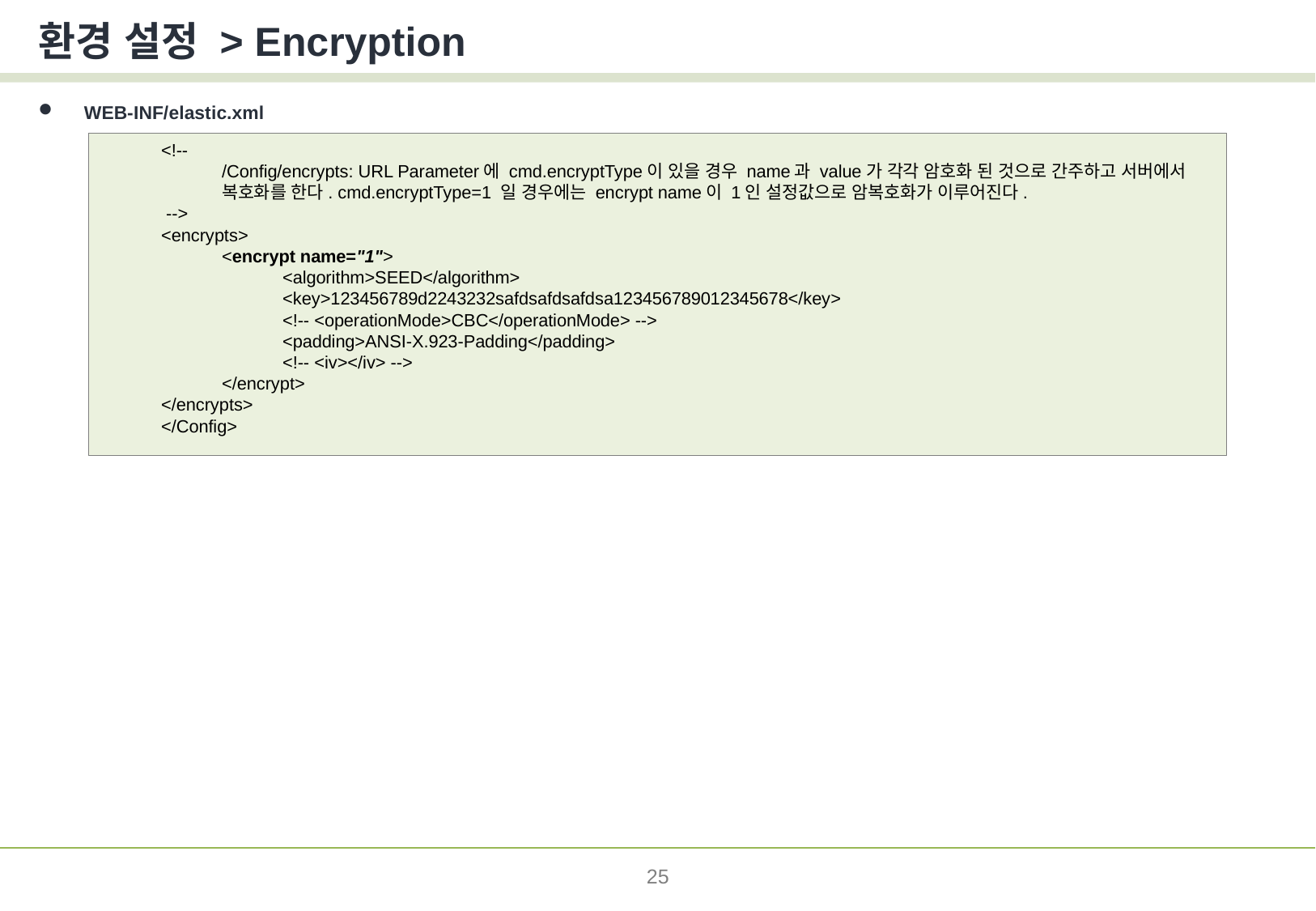

# 환경 설정 > Encryption
WEB-INF/elastic.xml

<!--
/Config/encrypts: URL Parameter에 cmd.encryptType이 있을 경우 name과 value가 각각 암호화 된 것으로 간주하고 서버에서 복호화를 한다. cmd.encryptType=1 일 경우에는 encrypt name이 1인 설정값으로 암복호화가 이루어진다.
 -->
<encrypts>
<encrypt name="1">
<algorithm>SEED</algorithm>
<key>123456789d2243232safdsafdsafdsa123456789012345678</key>
<!-- <operationMode>CBC</operationMode> -->
<padding>ANSI-X.923-Padding</padding>
<!-- <iv></iv> -->
</encrypt>
</encrypts>
</Config>
25